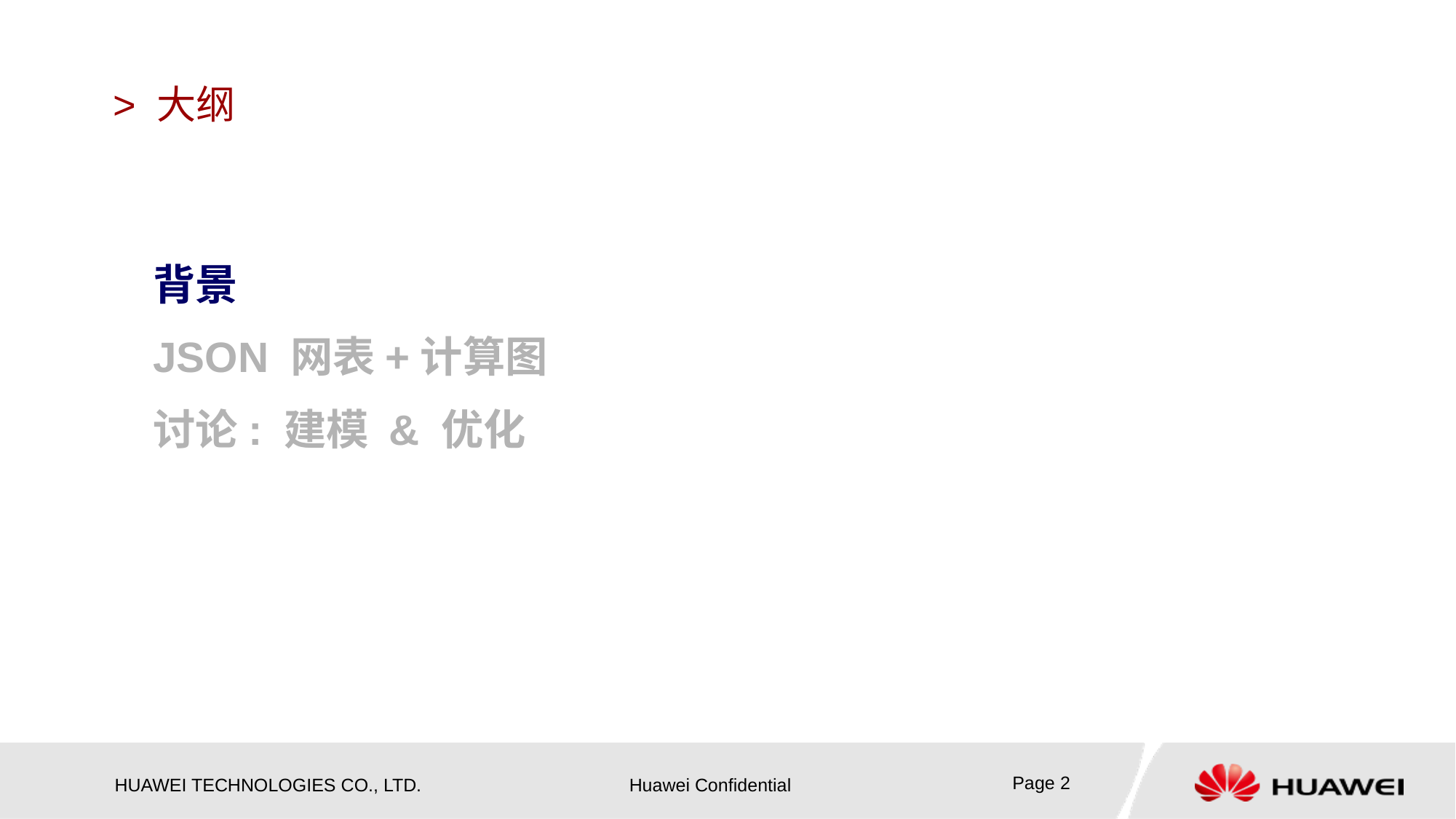

# > 大纲
背景
JSON 网表+计算图
讨论: 建模 & 优化
Page 2